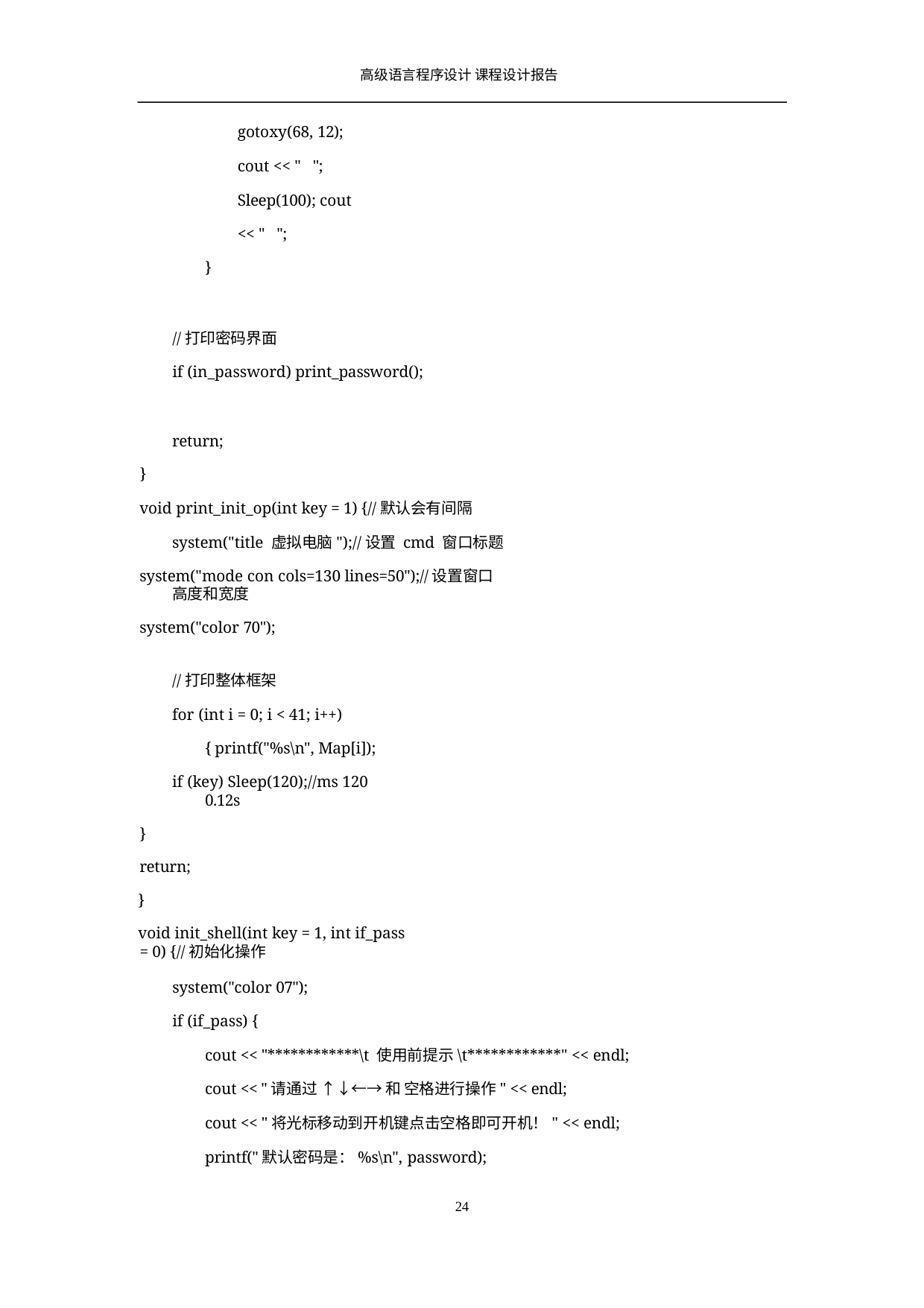

高级语言程序设计 课程设计报告

gotoxy(68, 12); cout << " "; Sleep(100); cout << " ";

}
//打印密码界面

if (in_password) print_password();
return;

}
void print_init_op(int key = 1) {//默认会有间隔 system("title 虚拟电脑");//设置 cmd 窗口标题

system("mode con cols=130 lines=50");//设置窗口 高度和宽度

system("color 70");
//打印整体框架
for (int i = 0; i < 41; i++) { printf("%s\n", Map[i]);

if (key) Sleep(120);//ms 120 0.12s

}

return;

}

void init_shell(int key = 1, int if_pass = 0) {//初始化操作
system("color 07");

if (if_pass) {
cout << "************\t 使用前提示\t************" << endl; cout << "请通过 ↑↓←→ 和 空格进行操作" << endl;
cout << "将光标移动到开机键点击空格即可开机！" << endl; printf("默认密码是：%s\n", password);
24